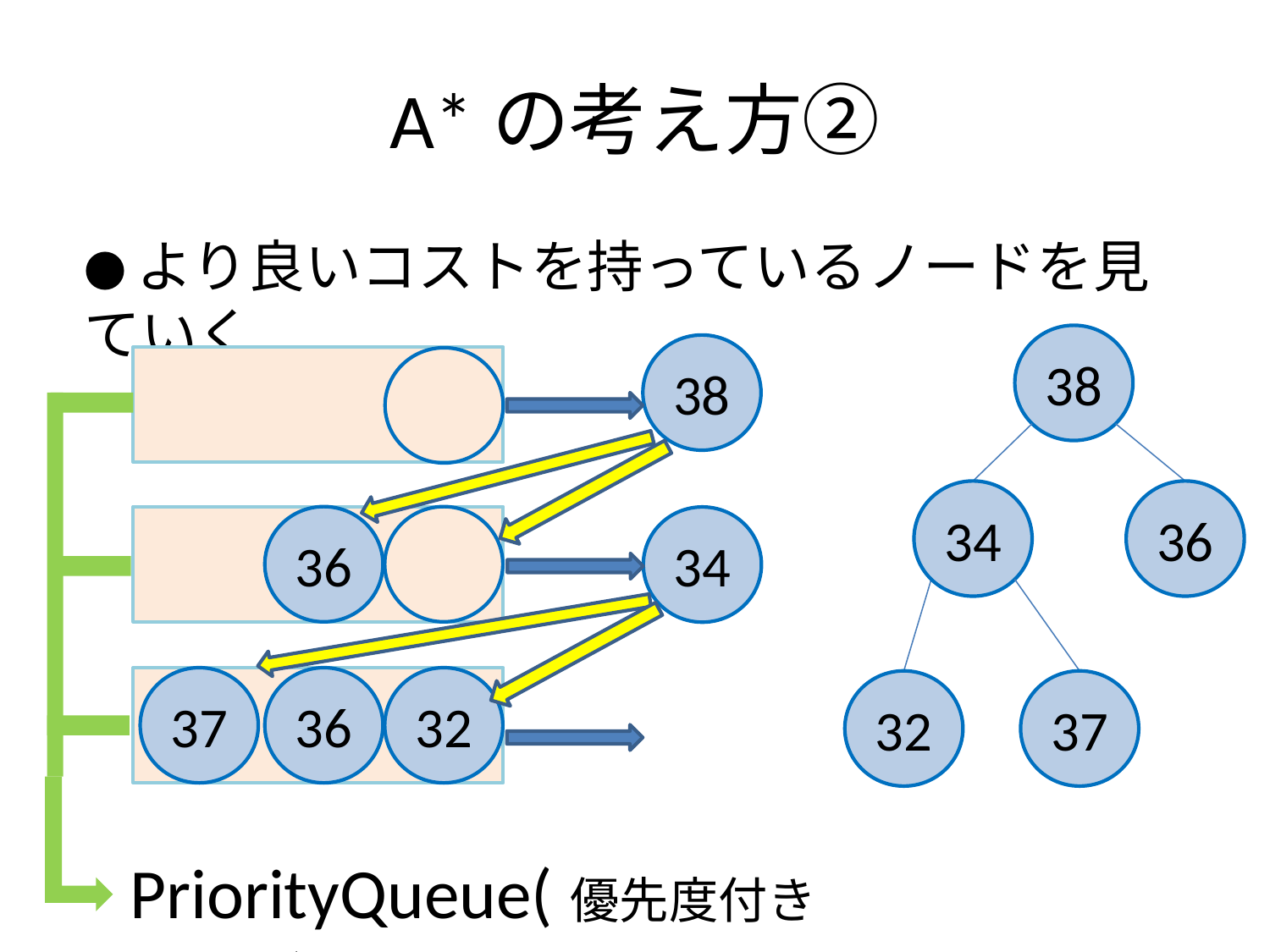

# A*の考え方②
●より良いコストを持っているノードを見ていく
38
38

34
36

36

34

37
36
32
32
37

PriorityQueue(優先度付きキュー)